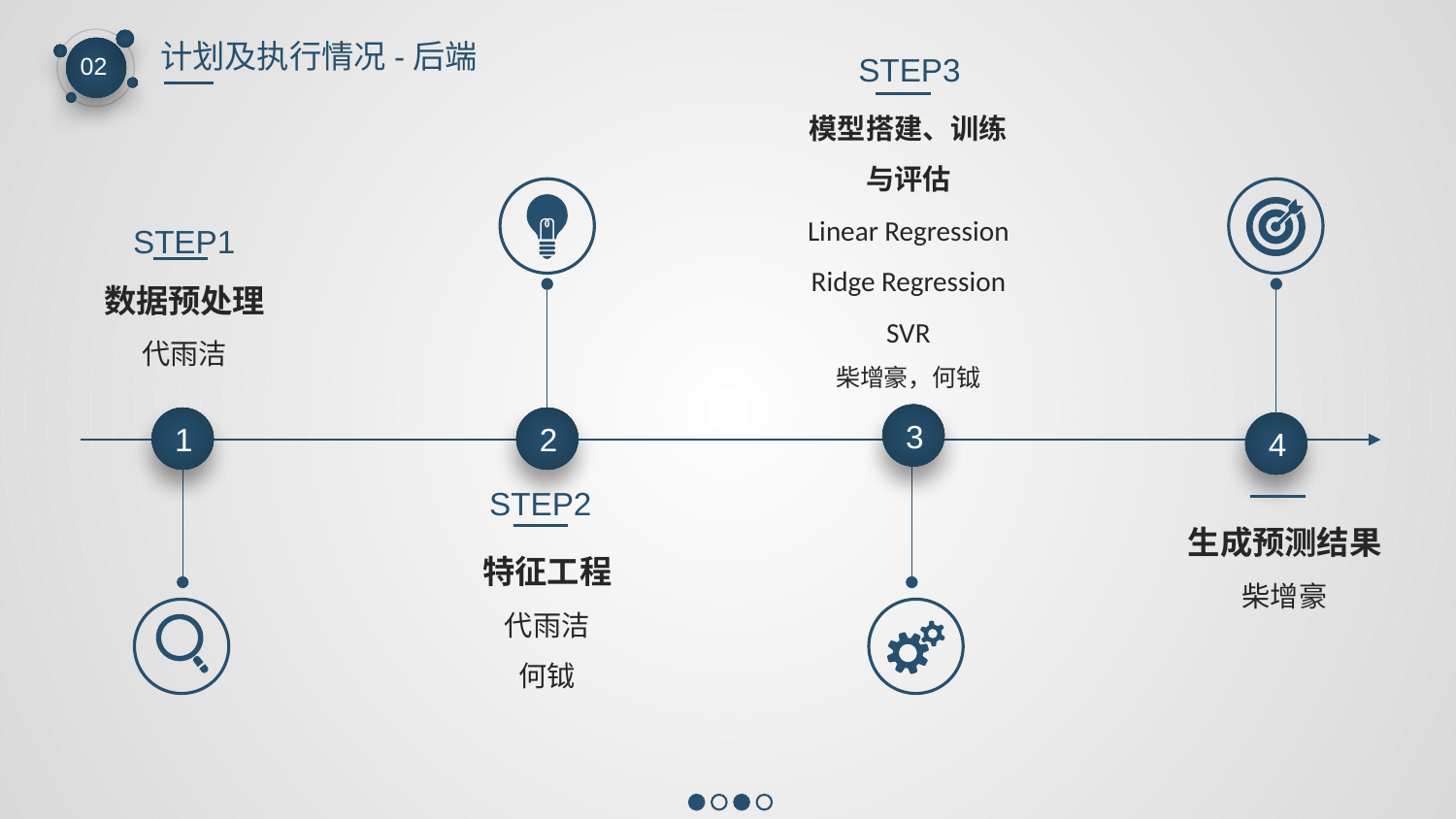

计划及执行情况-后端
STEP3
02
模型搭建、训练
与评估
Linear Regression
Ridge Regression
SVR
柴增豪，何钺

STEP1
数据预处理
代雨洁

3
2
1
4
STEP2
生成预测结果
柴增豪
特征工程
代雨洁
何钺